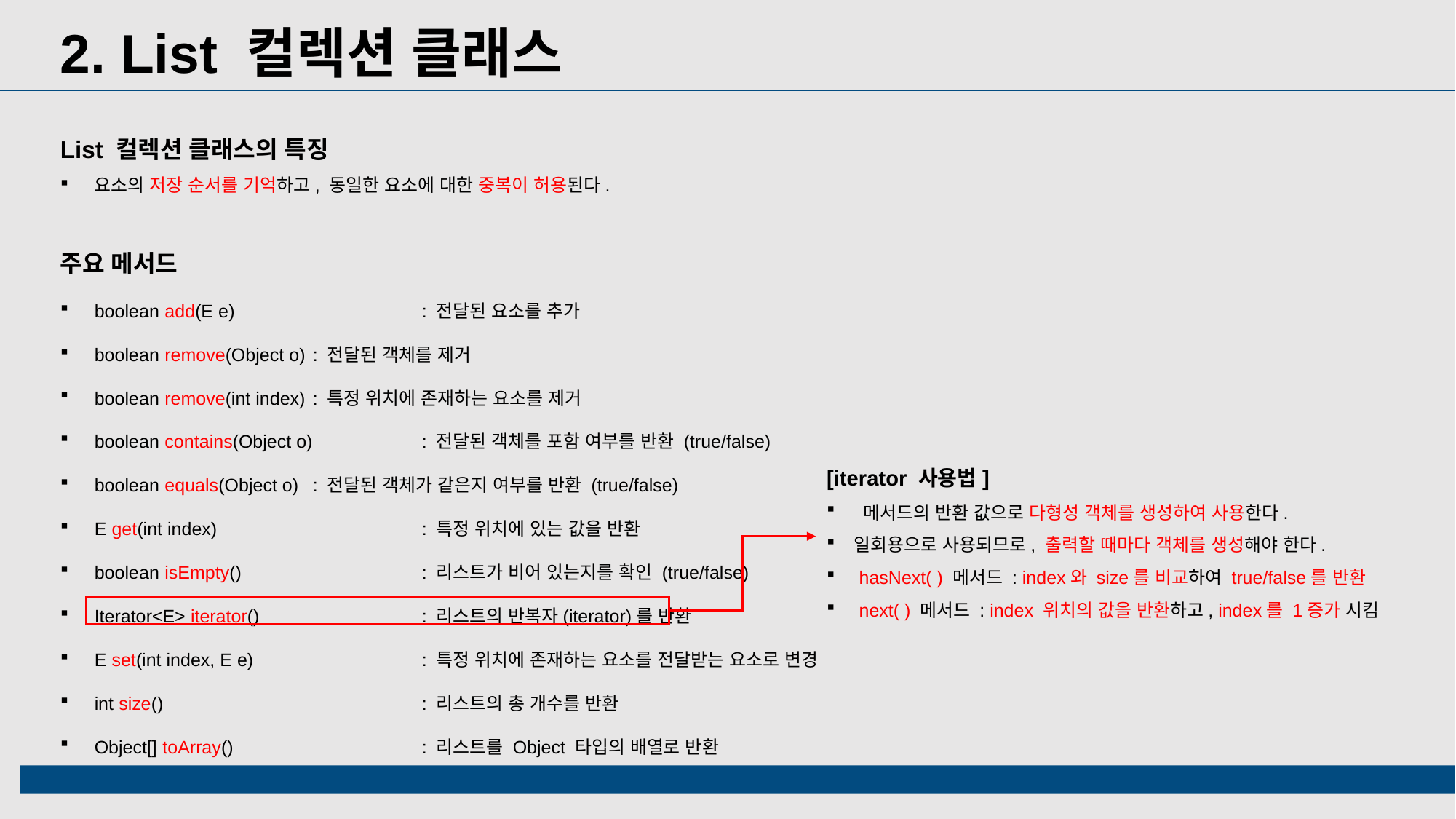

2. List 컬렉션 클래스
List 컬렉션 클래스의 특징
요소의 저장 순서를 기억하고, 동일한 요소에 대한 중복이 허용된다.

주요 메서드
boolean add(E e)		: 전달된 요소를 추가
boolean remove(Object o)	: 전달된 객체를 제거
boolean remove(int index)	: 특정 위치에 존재하는 요소를 제거
boolean contains(Object o)	: 전달된 객체를 포함 여부를 반환 (true/false)
boolean equals(Object o)	: 전달된 객체가 같은지 여부를 반환 (true/false)
E get(int index)		: 특정 위치에 있는 값을 반환
boolean isEmpty()		: 리스트가 비어 있는지를 확인 (true/false)
Iterator<E> iterator()		: 리스트의 반복자(iterator)를 반환
E set(int index, E e)		: 특정 위치에 존재하는 요소를 전달받는 요소로 변경
int size()			: 리스트의 총 개수를 반환
Object[] toArray()		: 리스트를 Object 타입의 배열로 반환
[iterator 사용법]
 메서드의 반환 값으로 다형성 객체를 생성하여 사용한다.
일회용으로 사용되므로, 출력할 때마다 객체를 생성해야 한다.
 hasNext( ) 메서드 : index와 size를 비교하여 true/false를 반환
 next( ) 메서드 : index 위치의 값을 반환하고, index를 1증가 시킴